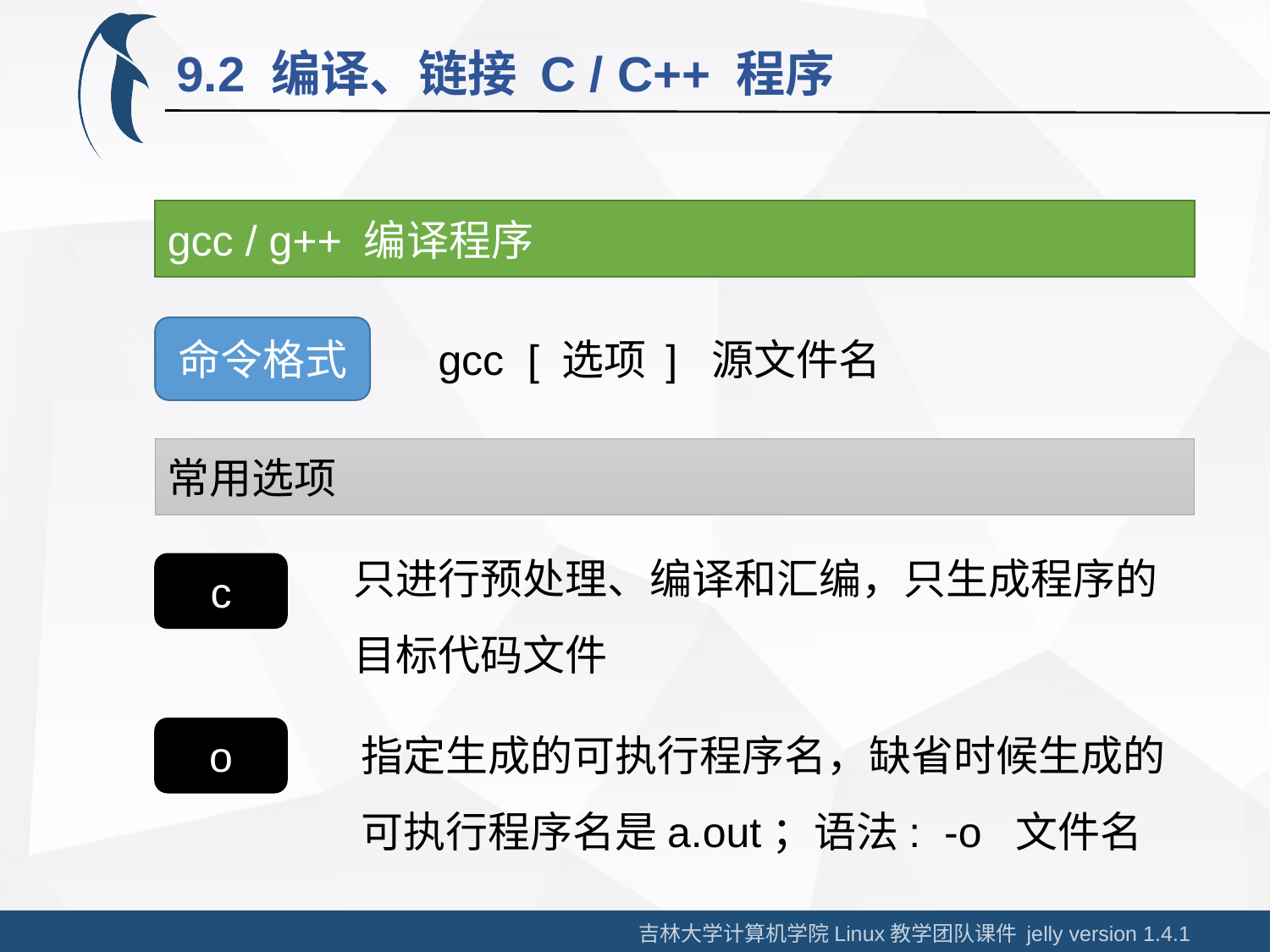

9.2 编译、链接 C / C++ 程序
gcc / g++ 编译程序
命令格式
gcc  [ 选项 ]  源文件名
常用选项
只进行预处理、编译和汇编，只生成程序的目标代码文件
c
指定生成的可执行程序名，缺省时候生成的可执行程序名是a.out；语法:  -o  文件名
o